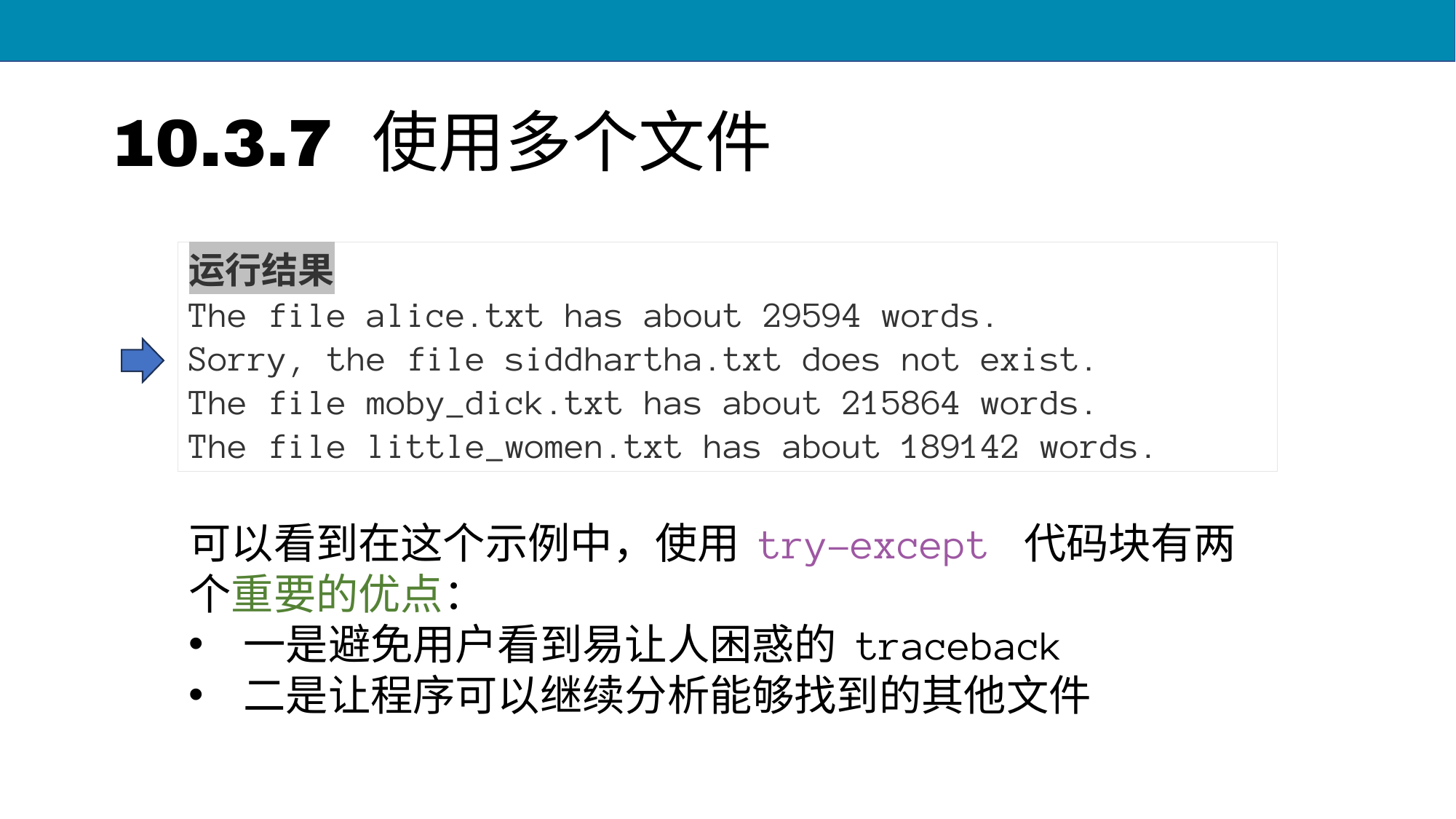

# 10.3.7 使用多个文件
运行结果
The file alice.txt has about 29594 words.
Sorry, the file siddhartha.txt does not exist.
The file moby_dick.txt has about 215864 words.
The file little_women.txt has about 189142 words.

可以看到在这个示例中，使用 try-except 代码块有两个重要的优点：
一是避免用户看到易让人困惑的 traceback
二是让程序可以继续分析能够找到的其他文件